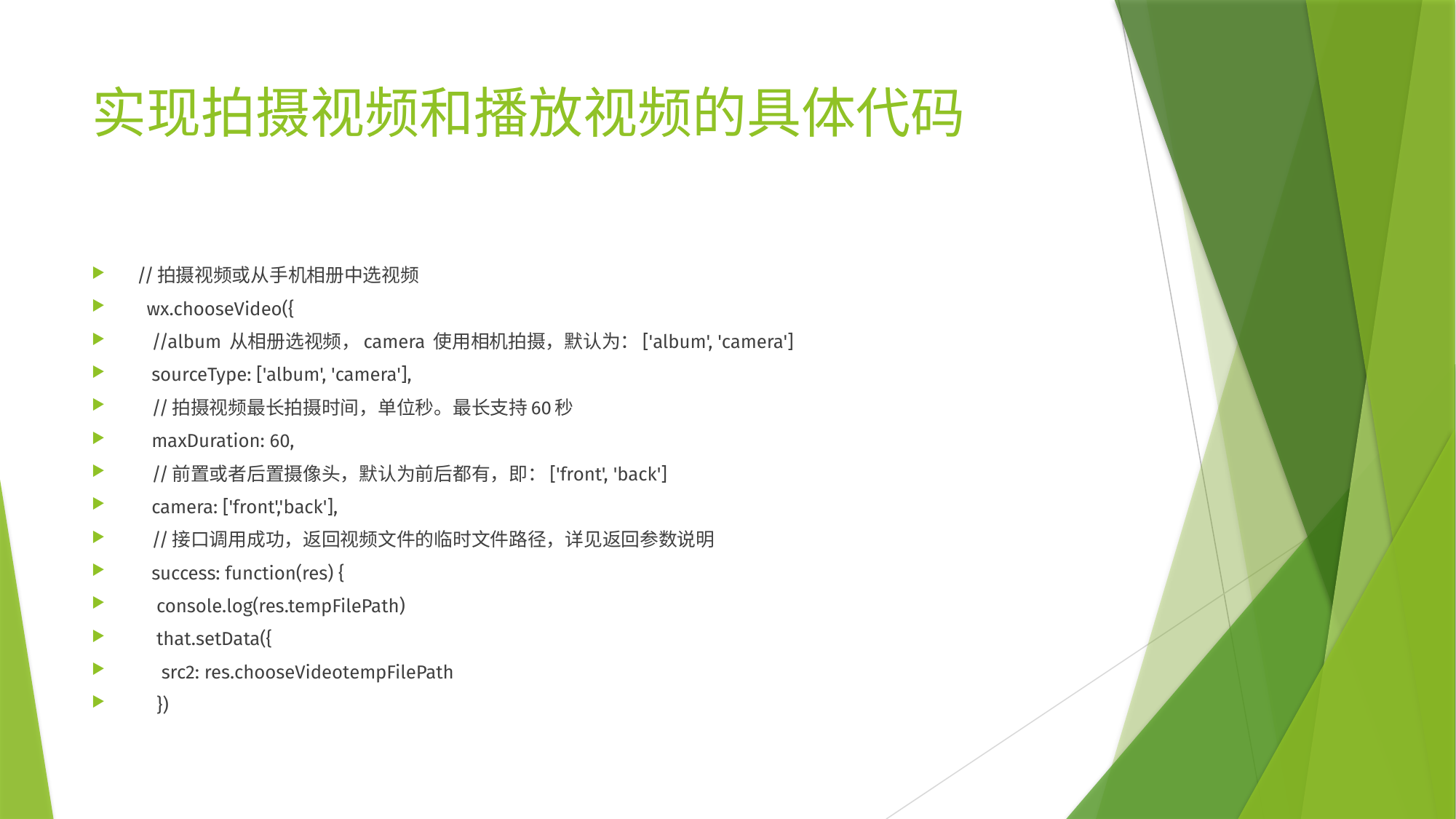

# 实现拍摄视频和播放视频的具体代码
//拍摄视频或从手机相册中选视频
  wx.chooseVideo({
   //album 从相册选视频，camera 使用相机拍摄，默认为：['album', 'camera']
   sourceType: ['album', 'camera'],
   //拍摄视频最长拍摄时间，单位秒。最长支持60秒
   maxDuration: 60,
   //前置或者后置摄像头，默认为前后都有，即：['front', 'back']
   camera: ['front','back'],
   //接口调用成功，返回视频文件的临时文件路径，详见返回参数说明
   success: function(res) {
    console.log(res.tempFilePath)
    that.setData({
     src2: res.chooseVideotempFilePath
    })